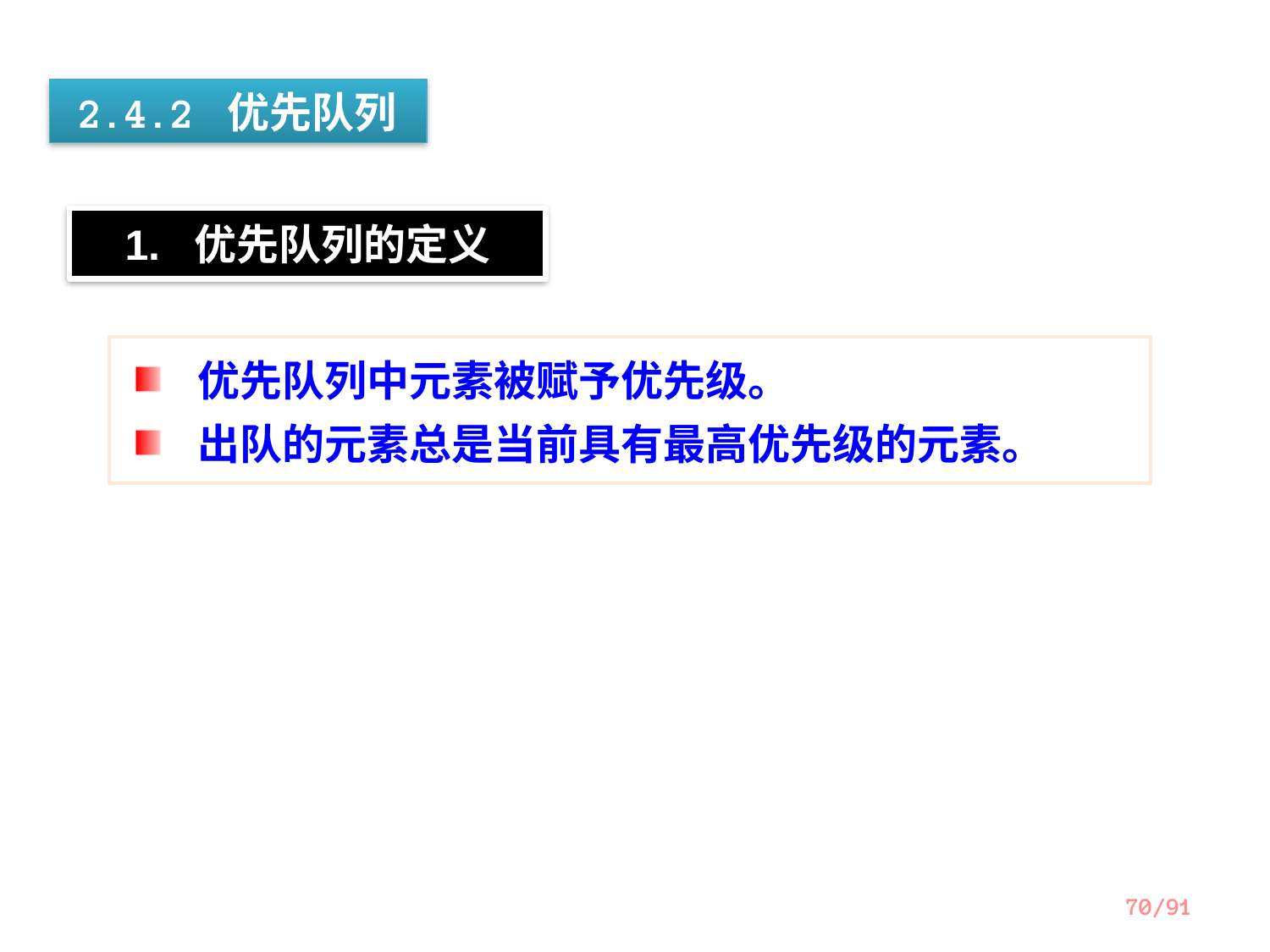

2.4.2 优先队列
1.  优先队列的定义
优先队列中元素被赋予优先级。
出队的元素总是当前具有最高优先级的元素。
70/91